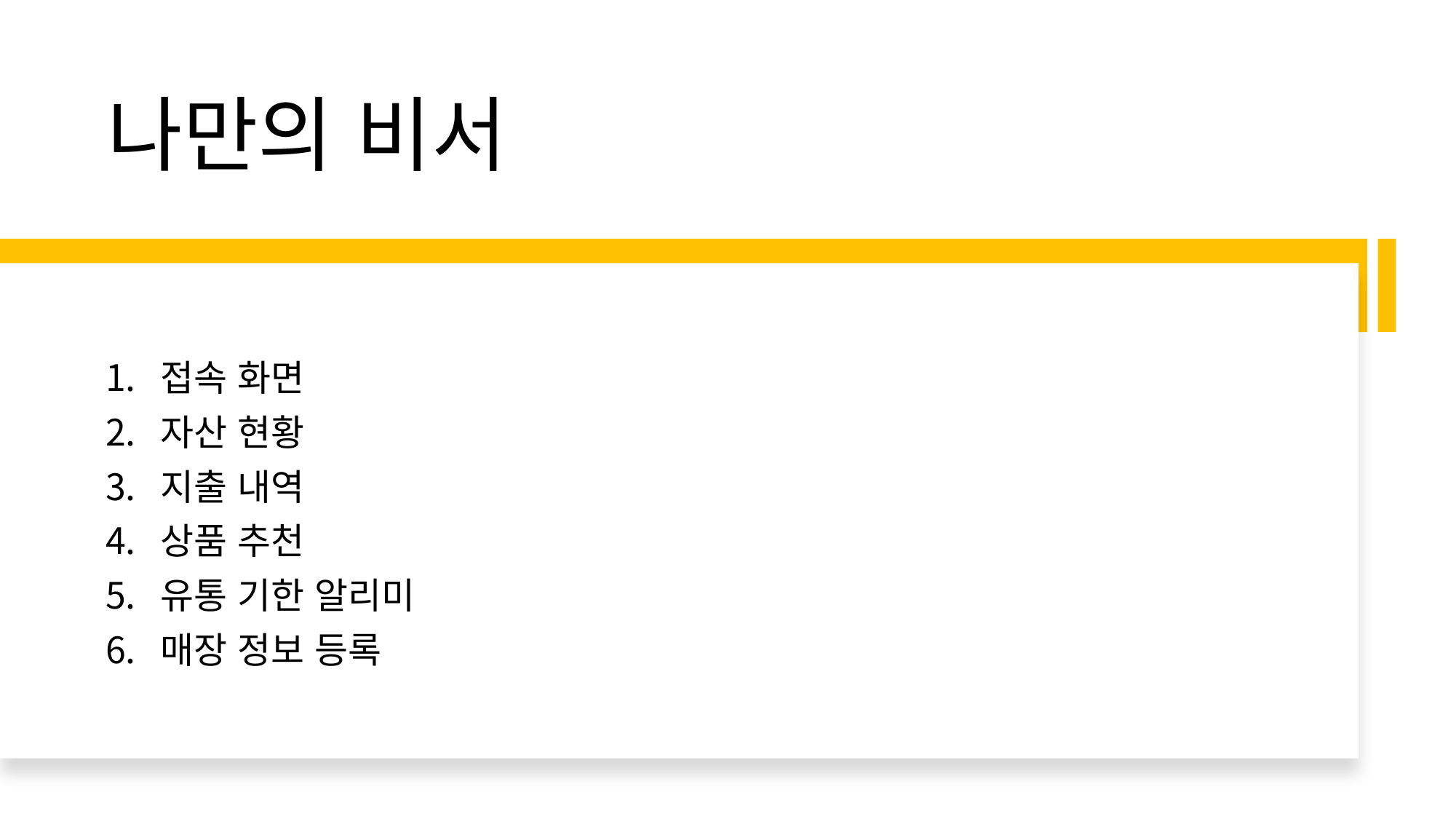

# 나만의 비서

접속 화면
자산 현황
지출 내역
상품 추천
유통 기한 알리미
매장 정보 등록